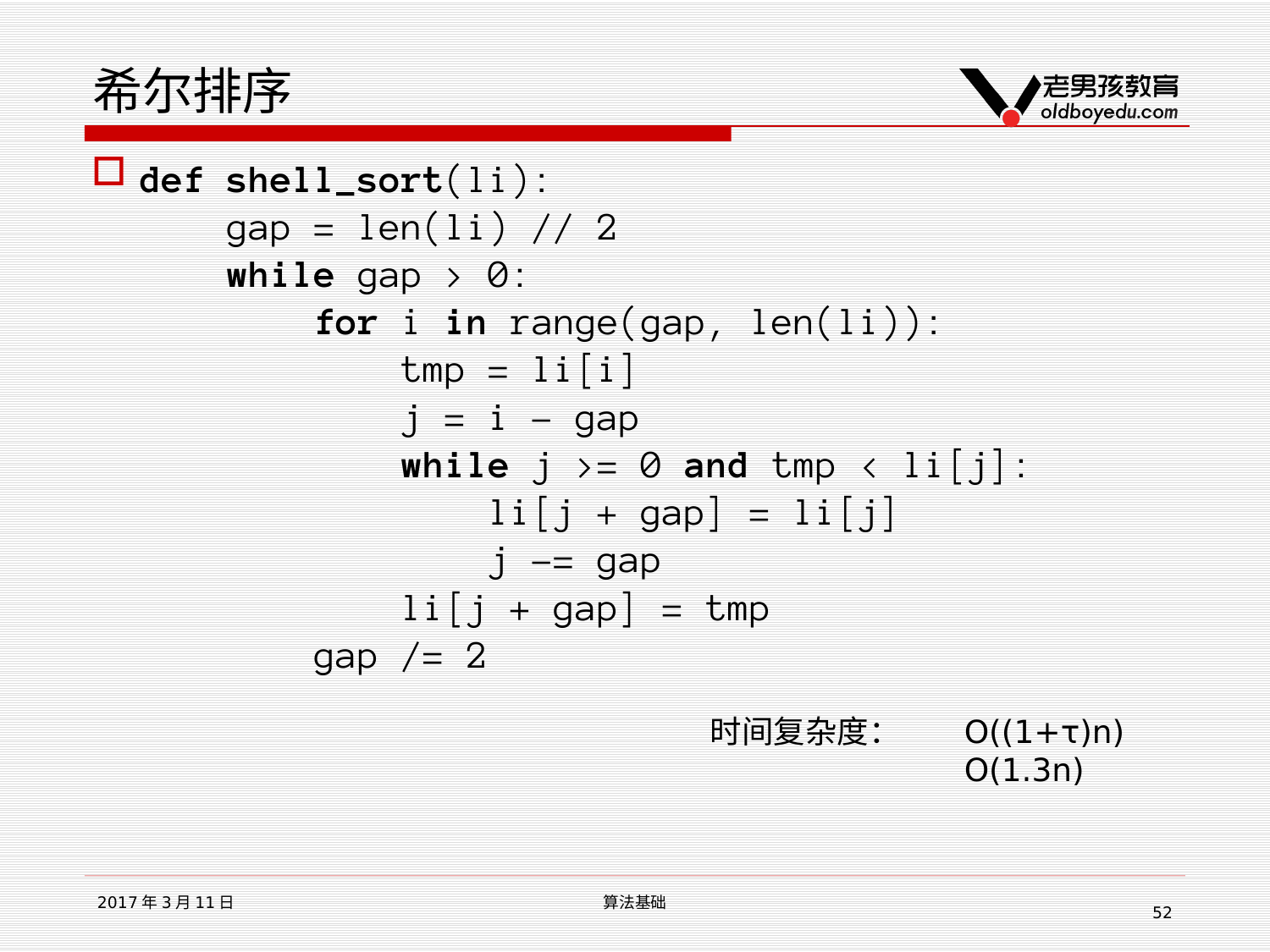

# 希尔排序
def shell_sort(li):
    gap = len(li) // 2
    while gap > 0:
        for i in range(gap, len(li)):
            tmp = li[i]
            j = i - gap
            while j >= 0 and tmp < li[j]:
                li[j + gap] = li[j]
                j -= gap
            li[j + gap] = tmp
        gap /= 2
时间复杂度：	O((1+τ)n)
	     	O(1.3n)
2017年3月11日
算法基础
52